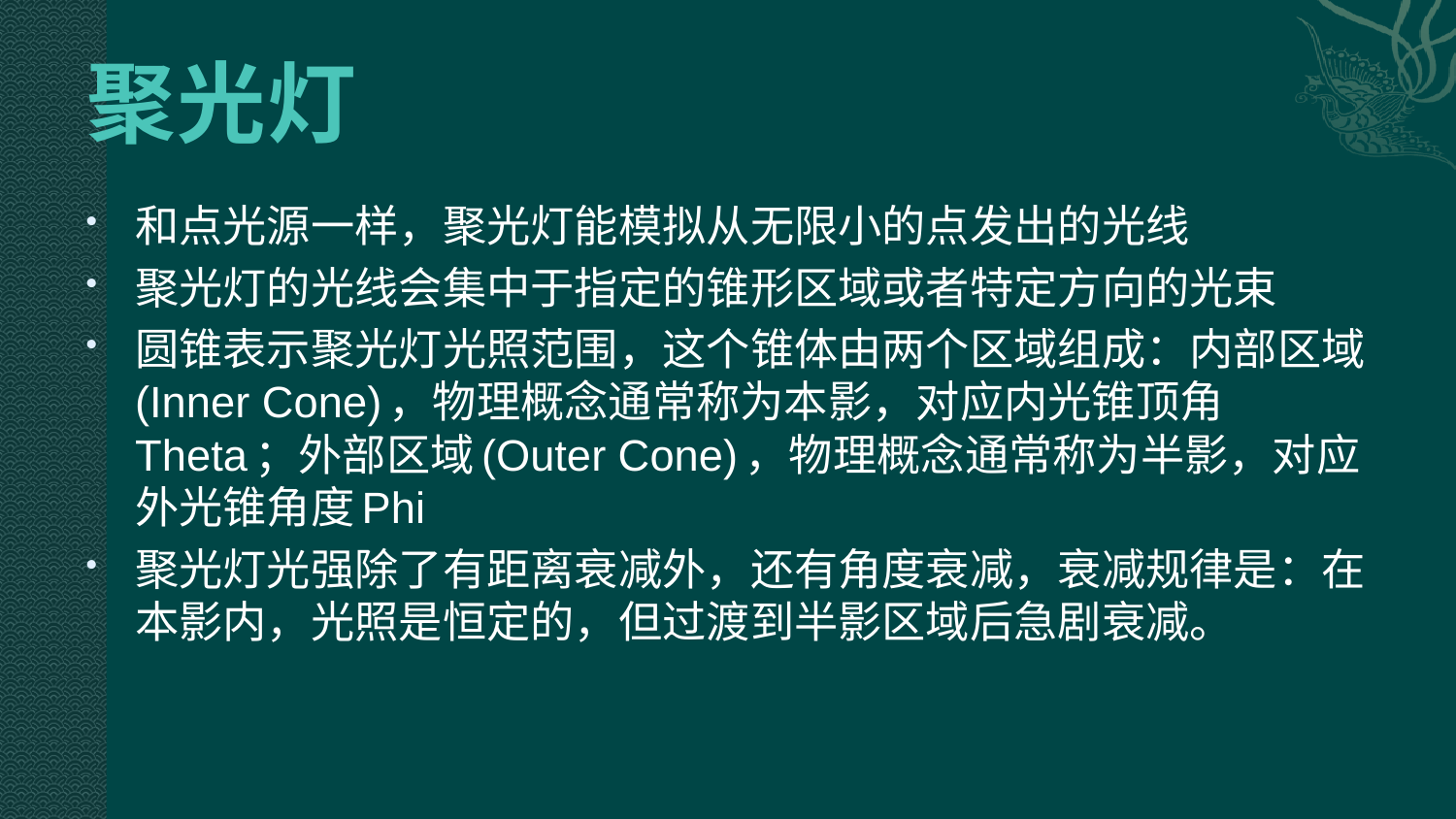

# 聚光灯
和点光源一样，聚光灯能模拟从无限小的点发出的光线
聚光灯的光线会集中于指定的锥形区域或者特定方向的光束
圆锥表示聚光灯光照范围，这个锥体由两个区域组成：内部区域(Inner Cone)，物理概念通常称为本影，对应内光锥顶角Theta；外部区域(Outer Cone)，物理概念通常称为半影，对应外光锥角度Phi
聚光灯光强除了有距离衰减外，还有角度衰减，衰减规律是：在本影内，光照是恒定的，但过渡到半影区域后急剧衰减。